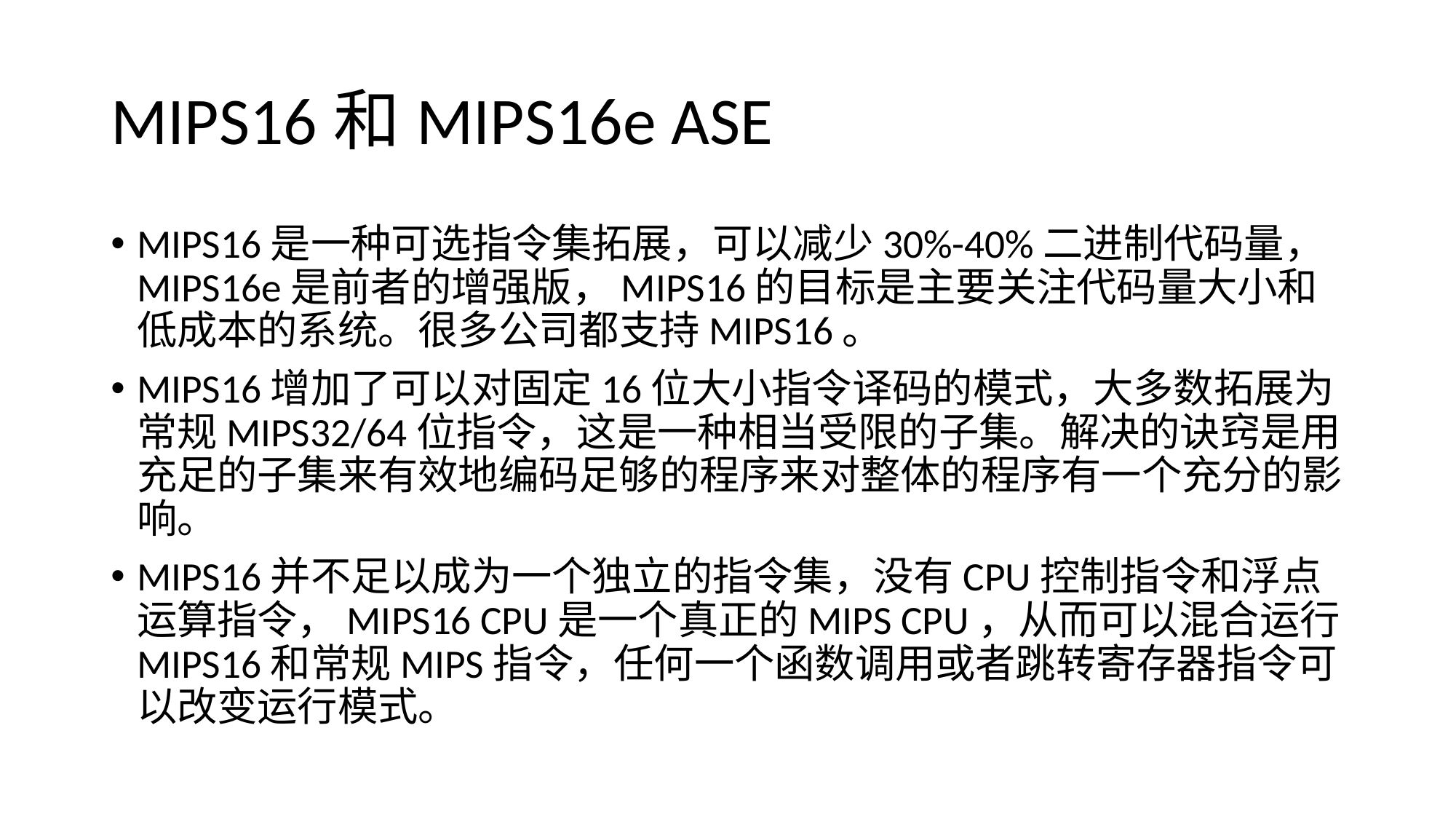

# MIPS16和MIPS16e ASE
MIPS16是一种可选指令集拓展，可以减少30%-40%二进制代码量，MIPS16e是前者的增强版，MIPS16的目标是主要关注代码量大小和低成本的系统。很多公司都支持MIPS16。
MIPS16增加了可以对固定16位大小指令译码的模式，大多数拓展为常规MIPS32/64位指令，这是一种相当受限的子集。解决的诀窍是用充足的子集来有效地编码足够的程序来对整体的程序有一个充分的影响。
MIPS16并不足以成为一个独立的指令集，没有CPU控制指令和浮点运算指令，MIPS16 CPU是一个真正的MIPS CPU，从而可以混合运行MIPS16和常规MIPS指令，任何一个函数调用或者跳转寄存器指令可以改变运行模式。